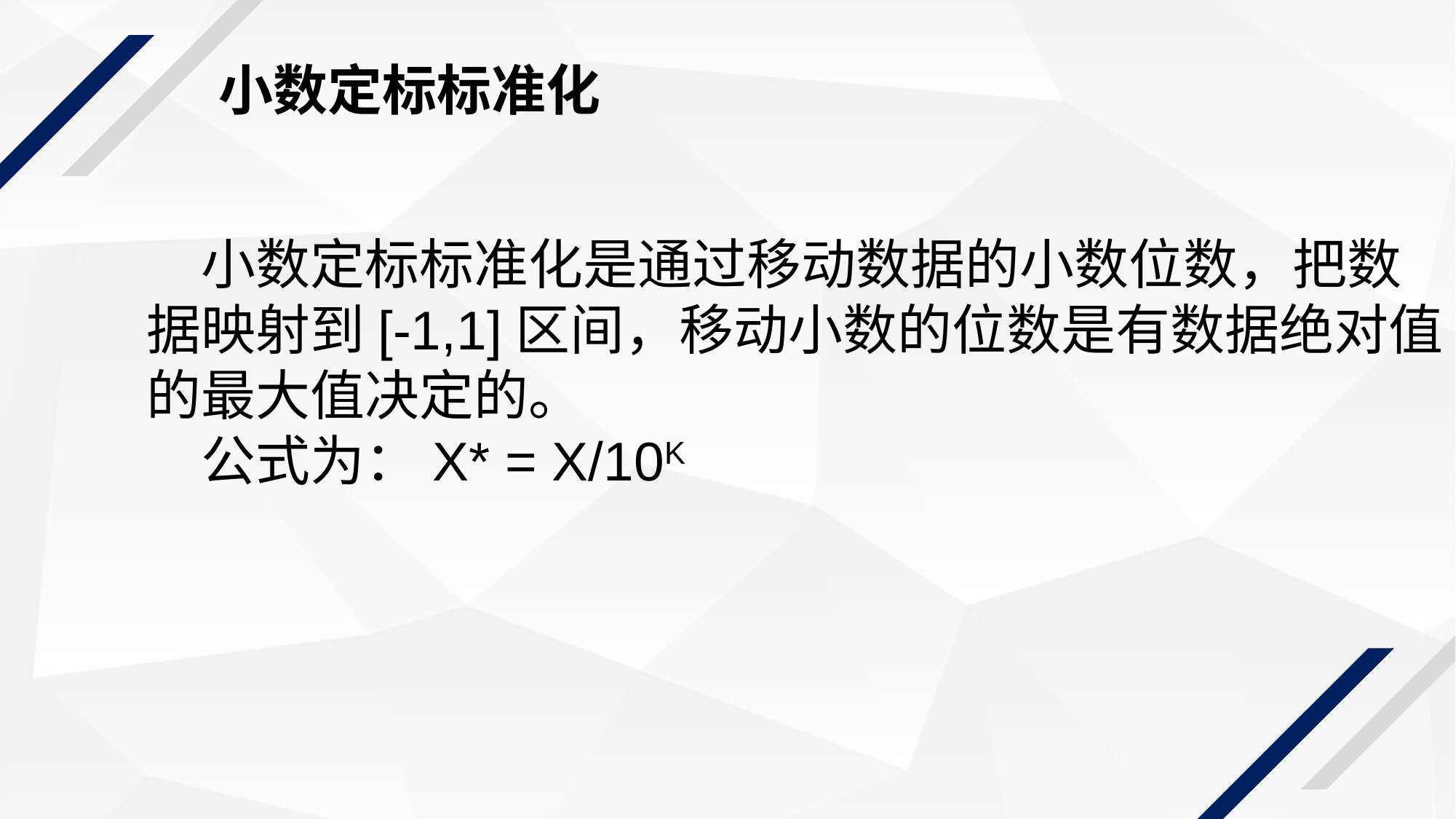

小数定标标准化
小数定标标准化是通过移动数据的小数位数，把数据映射到[-1,1]区间，移动小数的位数是有数据绝对值的最大值决定的。
公式为：X* = X/10K